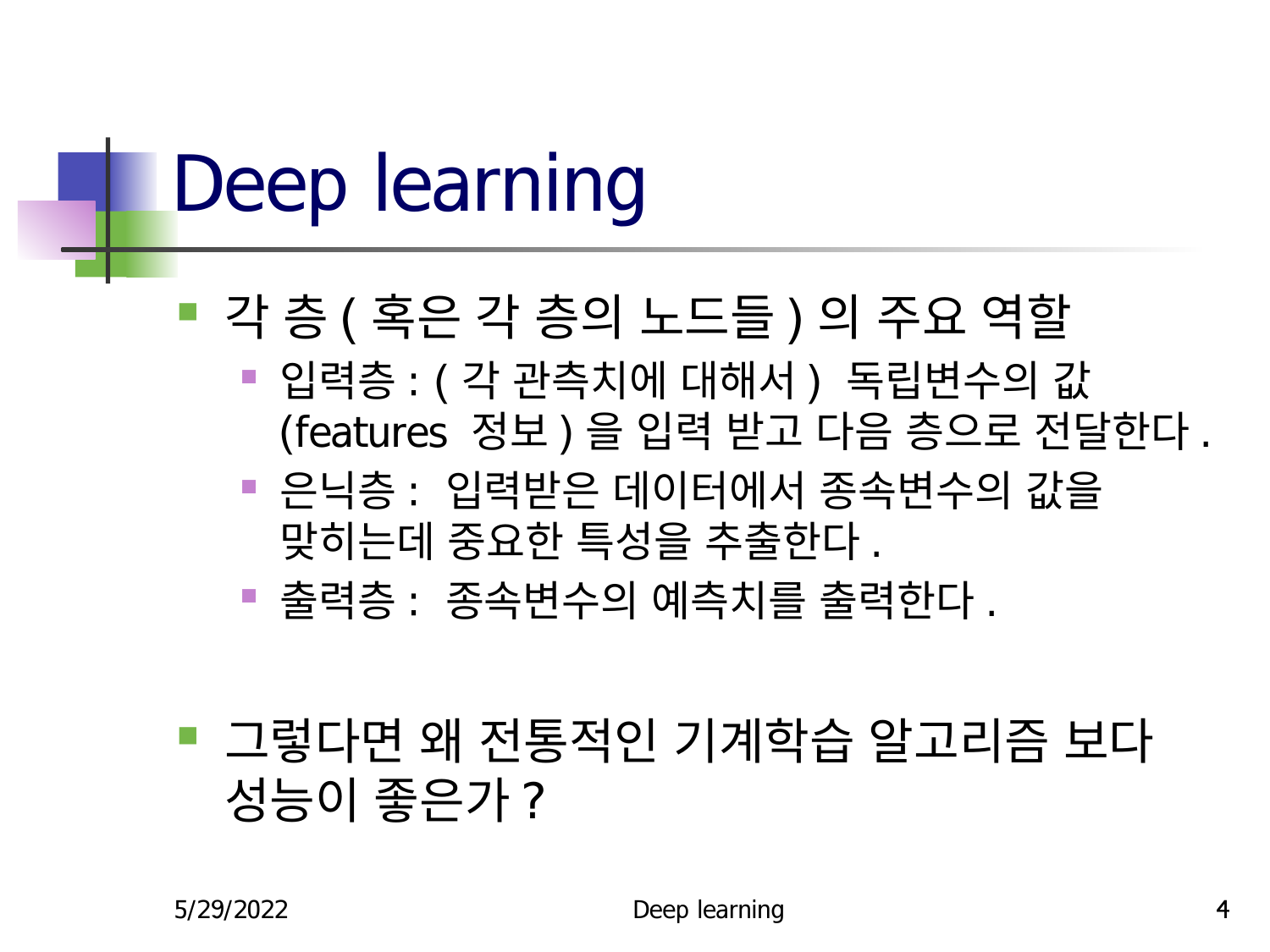

# Deep learning
각 층(혹은 각 층의 노드들)의 주요 역할
입력층: (각 관측치에 대해서) 독립변수의 값 (features 정보)을 입력 받고 다음 층으로 전달한다.
은닉층: 입력받은 데이터에서 종속변수의 값을 맞히는데 중요한 특성을 추출한다.
출력층: 종속변수의 예측치를 출력한다.

그렇다면 왜 전통적인 기계학습 알고리즘 보다 성능이 좋은가?

5/29/2022
Deep learning
4